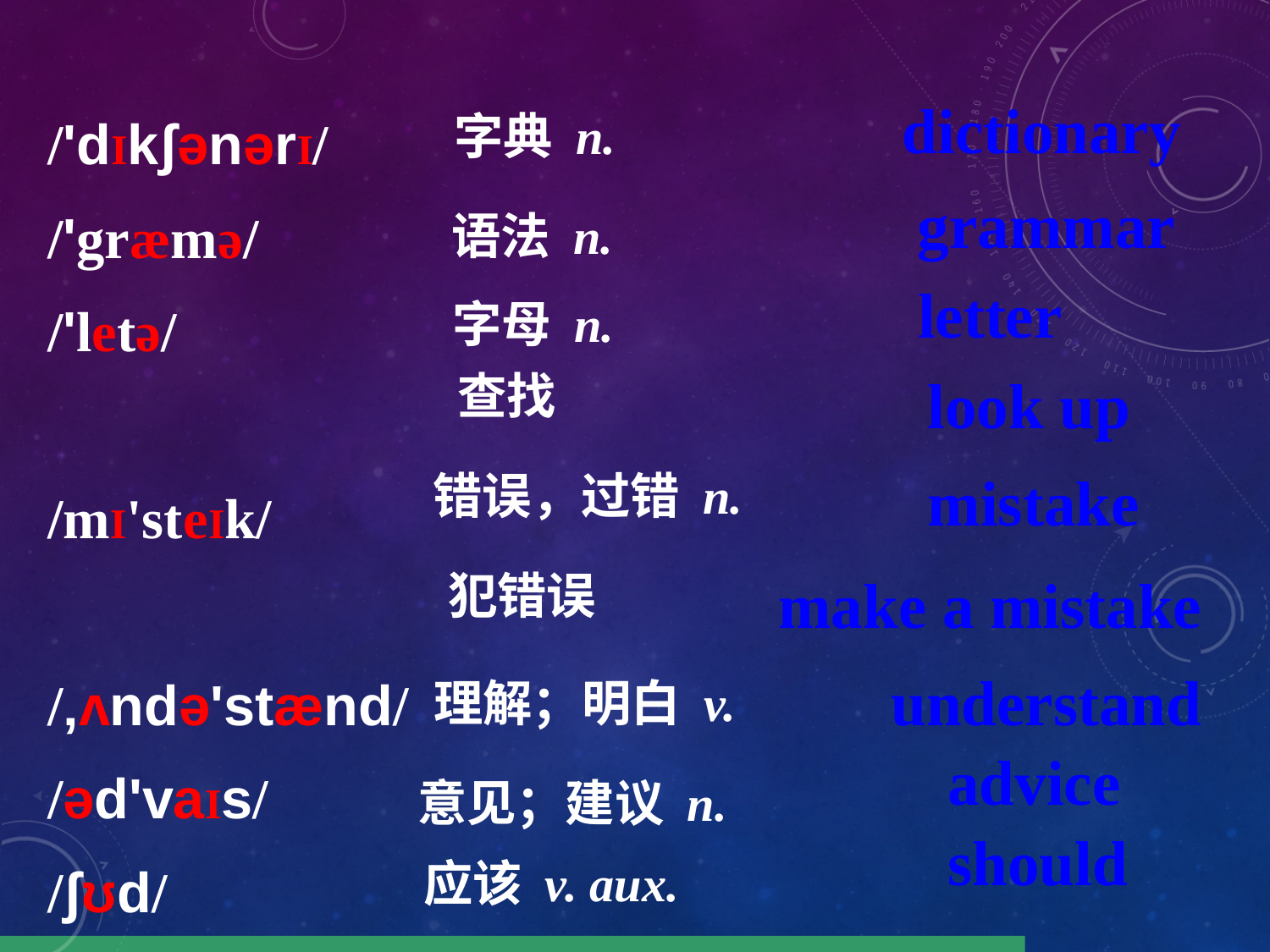

/'dIkʃənərI/
/'græmə/
/'letə/

/mI'steIk/

/‚ʌndə'stænd/
/əd'vaIs/
/ʃʊd/
dictionary
字典 n.
grammar
语法 n.
letter
字母 n.
查找
look up
mistake
错误，过错 n.
犯错误
make a mistake
understand
理解；明白 v.
advice
意见；建议 n.
should
应该 v. aux.